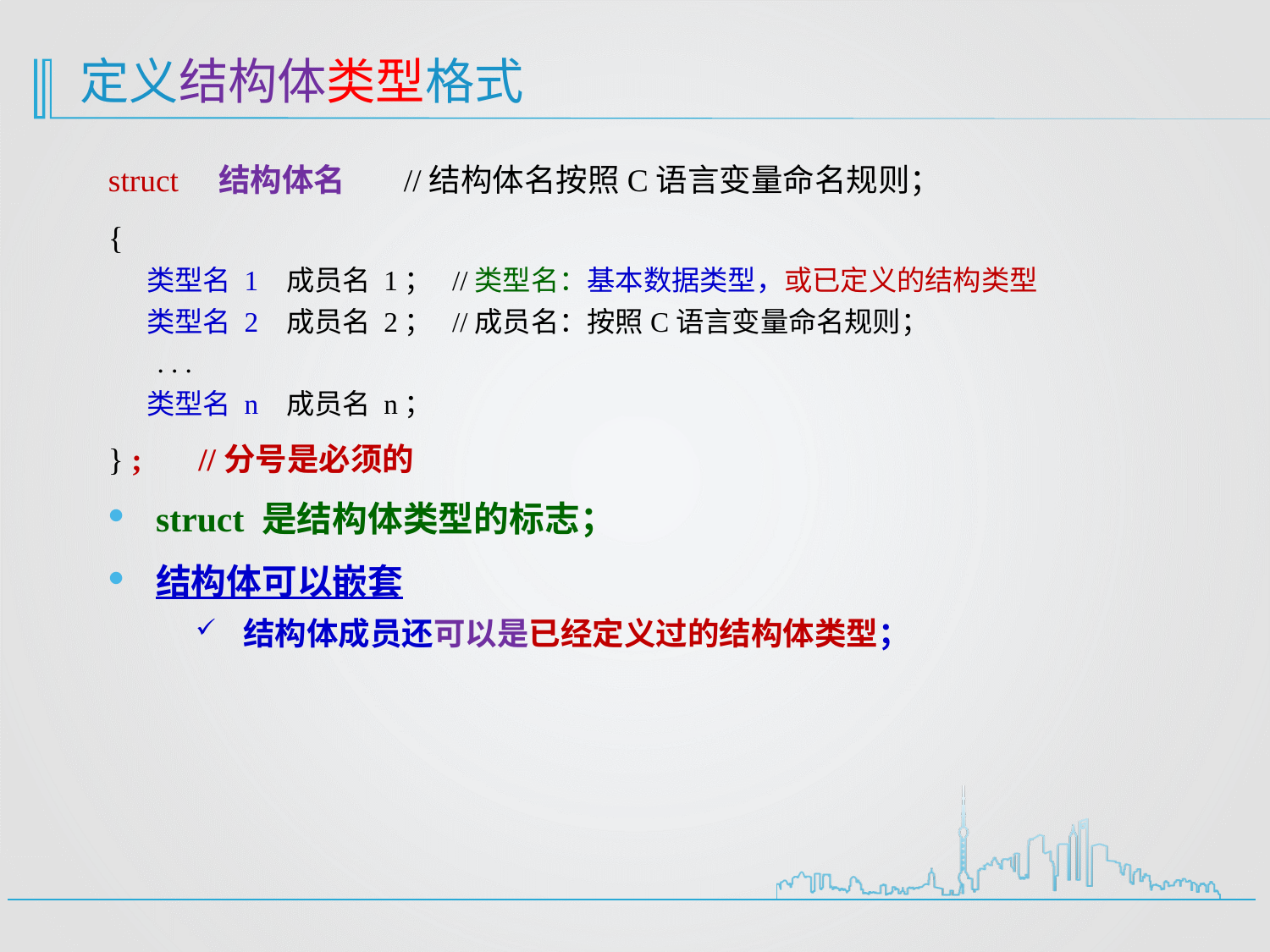

# 定义结构体类型格式
struct    结构体名       //结构体名按照C语言变量命名规则；
{
     类型名 1   成员名 1；  //类型名：基本数据类型，或已定义的结构类型
     类型名 2   成员名 2；  //成员名：按照C语言变量命名规则；
       . . .
     类型名 n   成员名 n；
} ;       //分号是必须的
struct 是结构体类型的标志；
结构体可以嵌套
结构体成员还可以是已经定义过的结构体类型；